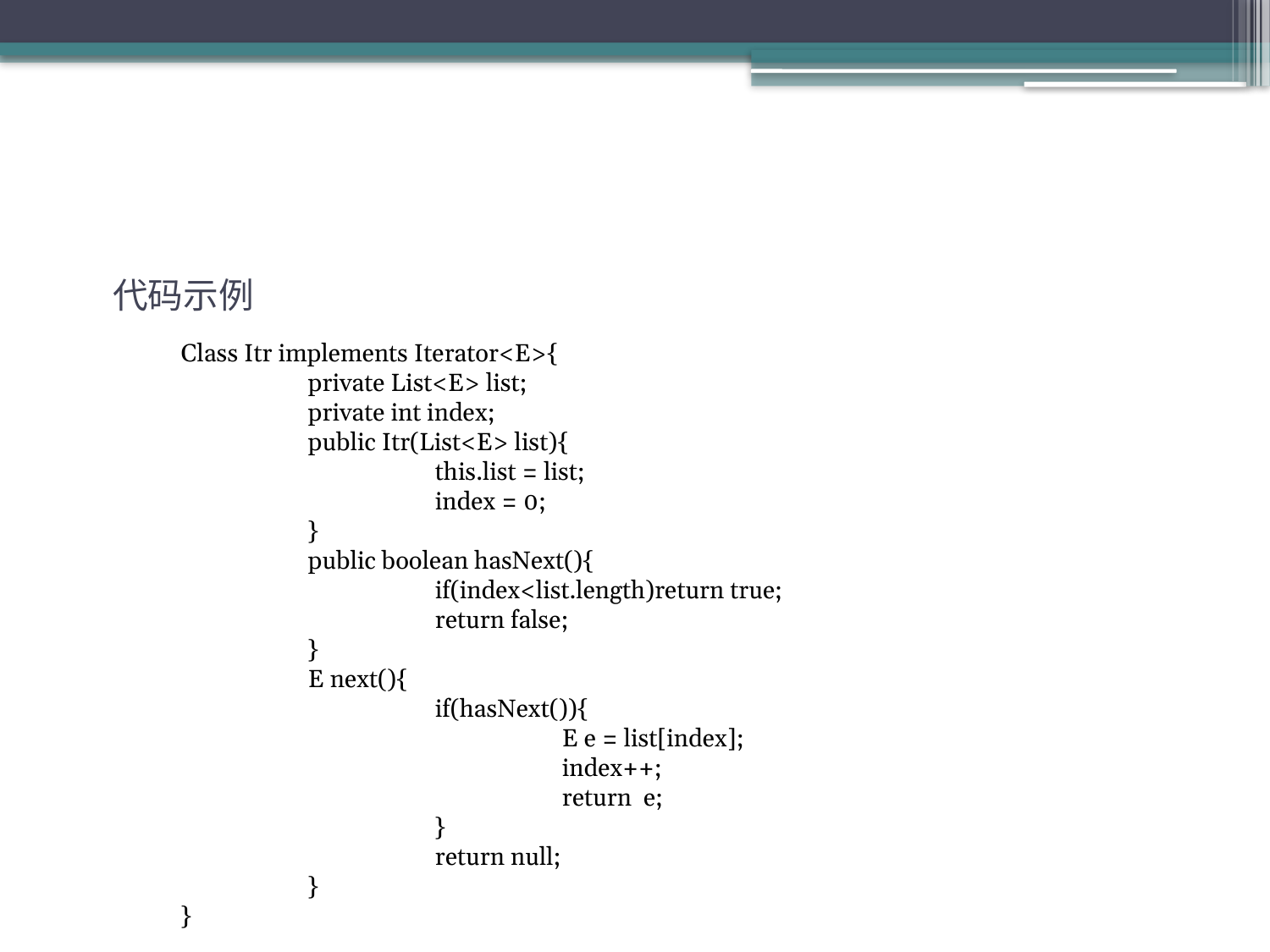

代码示例
Class Itr implements Iterator<E>{
	private List<E> list;
	private int index;
	public Itr(List<E> list){
		this.list = list;
		index = 0;
	}
	public boolean hasNext(){
		if(index<list.length)return true;
		return false;
	}
	E next(){
		if(hasNext()){
			E e = list[index];
			index++;
			return  e;
		}
		return null;
	}
}